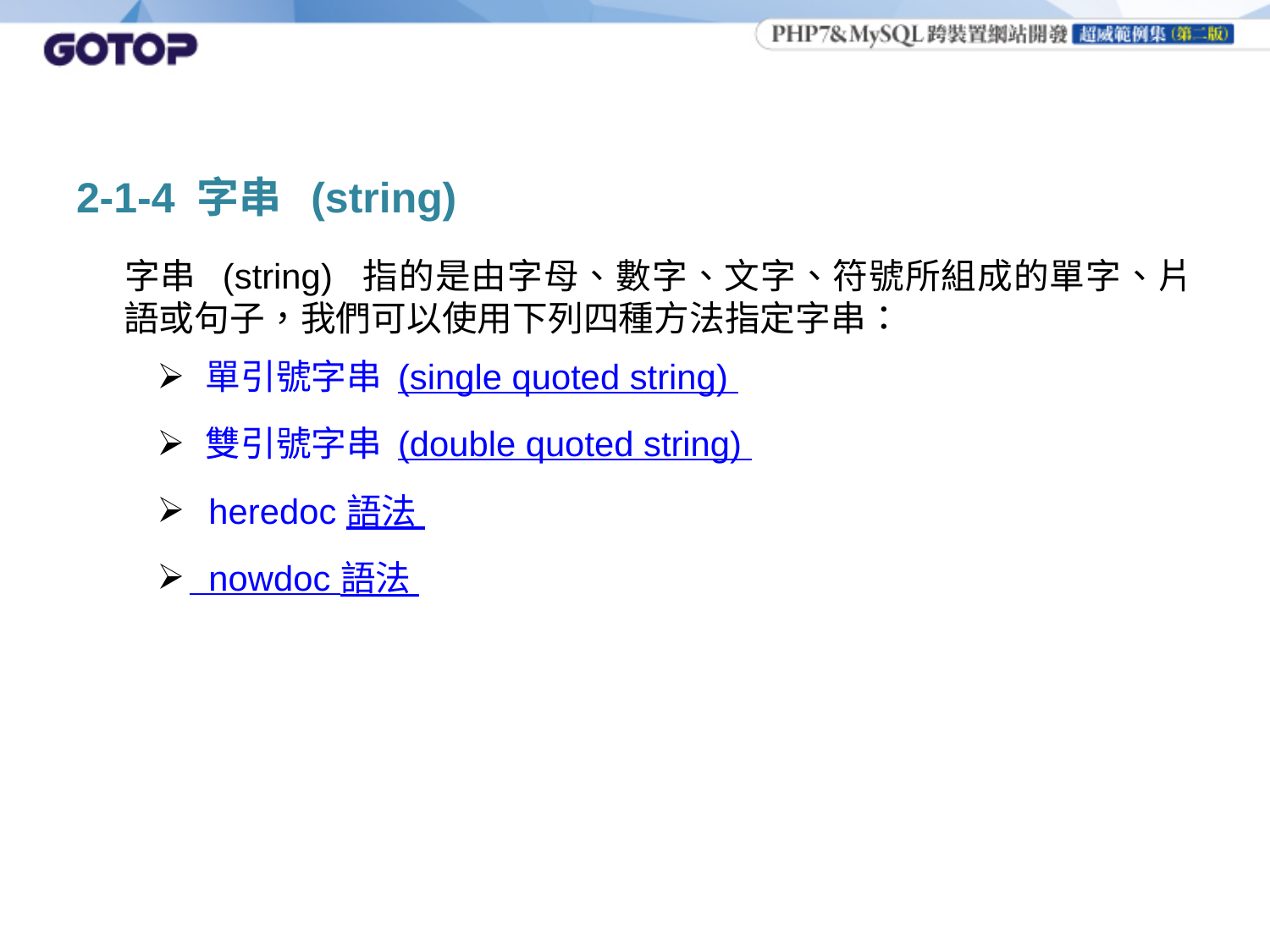

# 2-1-4 字串  (string)
	字串  (string)  指的是由字母、數字、文字、符號所組成的單字、片語或句子，我們可以使用下列四種方法指定字串：
 單引號字串  (single quoted string)
 雙引號字串  (double quoted string)
  heredoc 語法
  nowdoc 語法